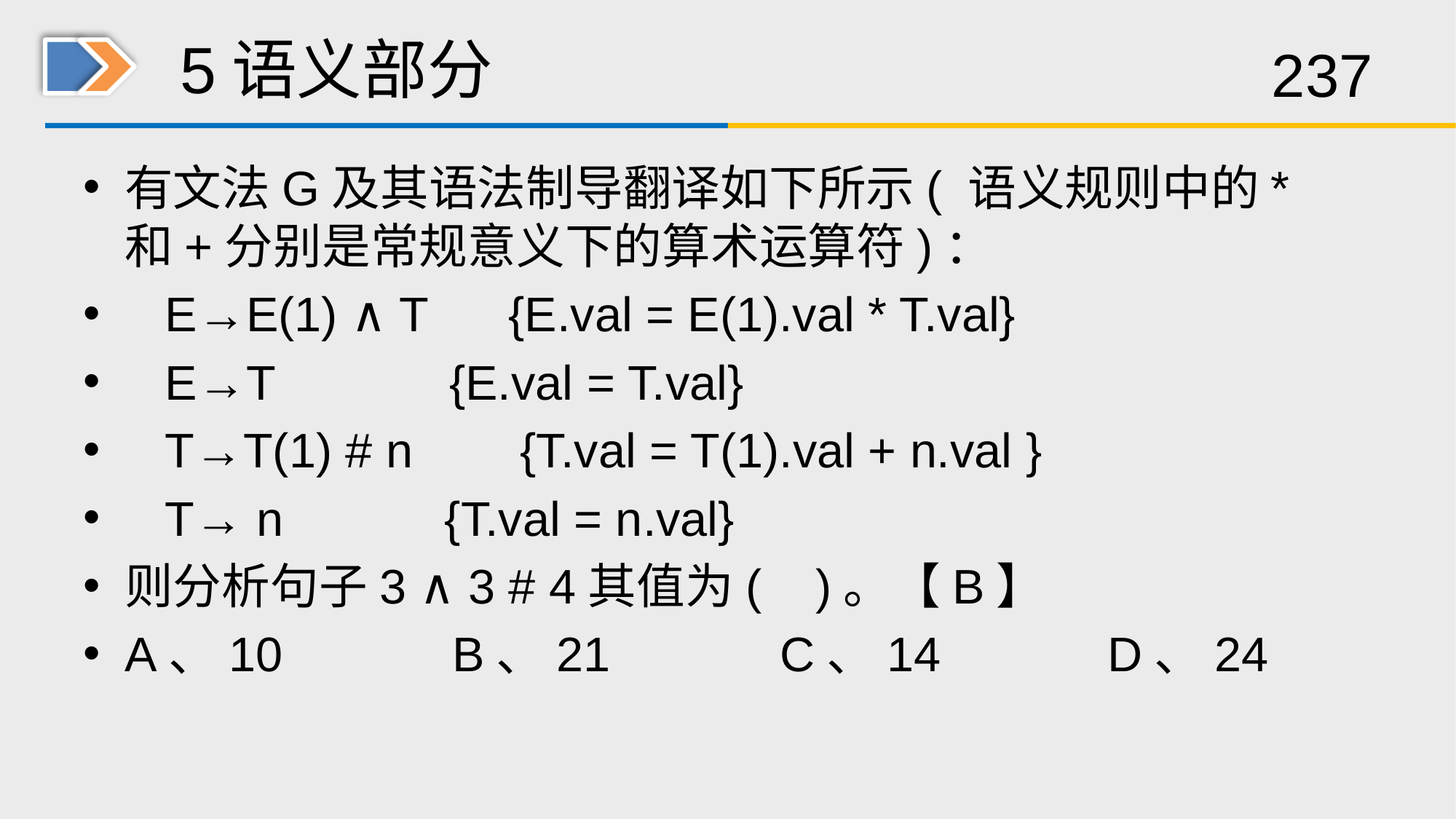

# 5语义部分
237
有文法G及其语法制导翻译如下所示( 语义规则中的*和+分别是常规意义下的算术运算符)：
   E→E(1) ∧ T      {E.val = E(1).val * T.val}
   E→T             {E.val = T.val}
   T→T(1) # n        {T.val = T(1).val + n.val }
   T→ n            {T.val = n.val}
则分析句子3 ∧ 3 # 4其值为(    )。【B】
A、10		B、21		C、14		D、24